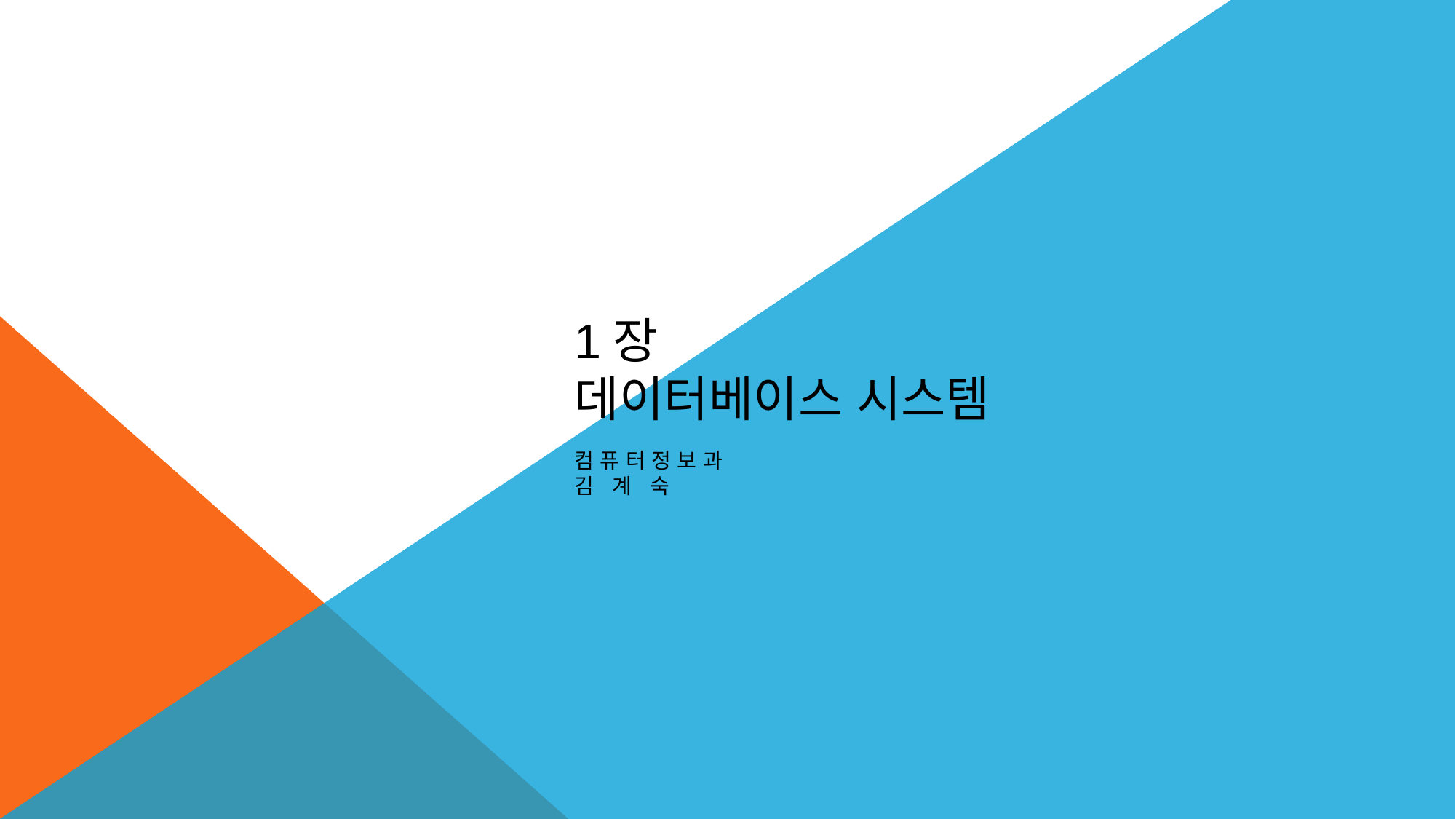

# 1장 데이터베이스 시스템
컴퓨터정보과
김 계 숙